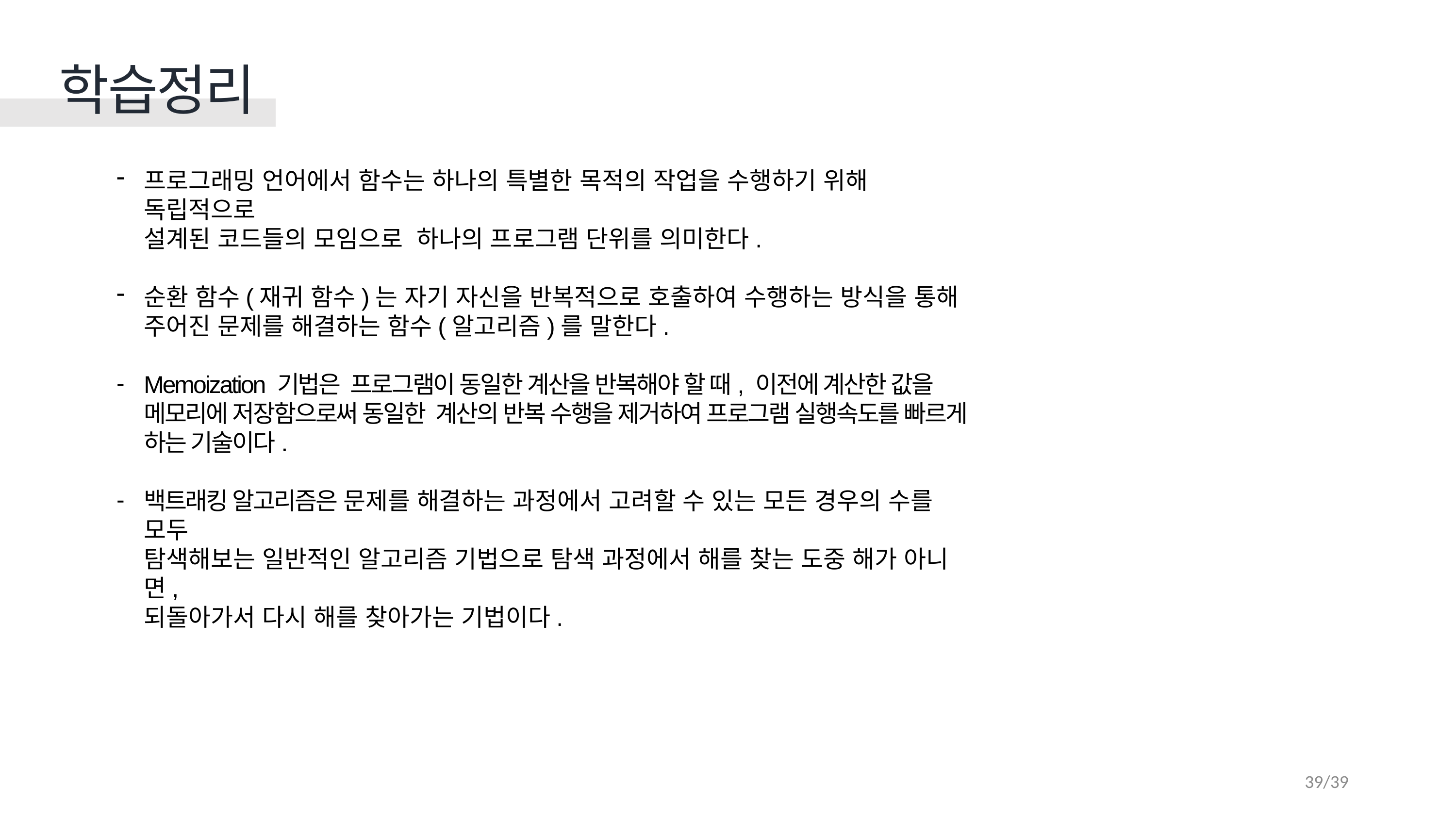

학습정리

프로그래밍 언어에서 함수는 하나의 특별한 목적의 작업을 수행하기 위해 독립적으로
설계된 코드들의 모임으로  하나의 프로그램 단위를 의미한다.

순환 함수(재귀 함수)는 자기 자신을 반복적으로 호출하여 수행하는 방식을 통해 주어진 문제를 해결하는 함수(알고리즘)를 말한다.

Memoization 기법은  프로그램이 동일한 계산을 반복해야 할 때, 이전에 계산한 값을 메모리에 저장함으로써 동일한  계산의 반복 수행을 제거하여 프로그램 실행속도를 빠르게 하는 기술이다.

백트래킹 알고리즘은 문제를 해결하는 과정에서 고려할 수 있는 모든 경우의 수를 모두
탐색해보는 일반적인 알고리즘 기법으로 탐색 과정에서 해를 찾는 도중 해가 아니면,
되돌아가서 다시 해를 찾아가는 기법이다.
39/39